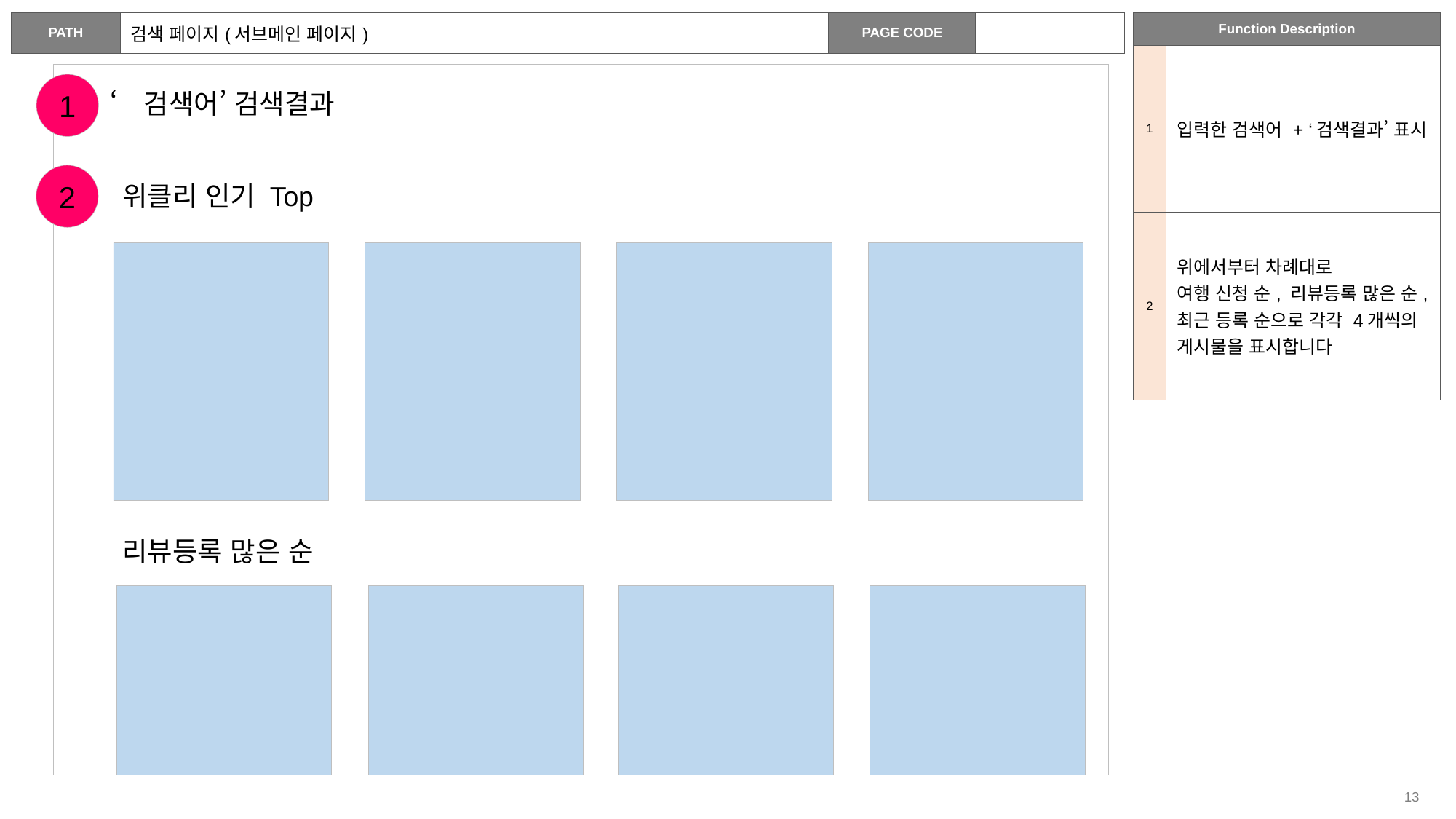

| Function Description |  |
| --- | --- |
| 1 | 입력한 검색어 + ‘검색결과’ 표시 |
| 2 | 위에서부터 차례대로 여행 신청 순, 리뷰등록 많은 순, 최근 등록 순으로 각각 4개씩의 게시물을 표시합니다 |
| PATH | 검색 페이지(서브메인 페이지) | PAGE CODE |  |
| --- | --- | --- | --- |

1
‘검색어’ 검색결과
2
위클리 인기 Top

리뷰등록 많은 순

13